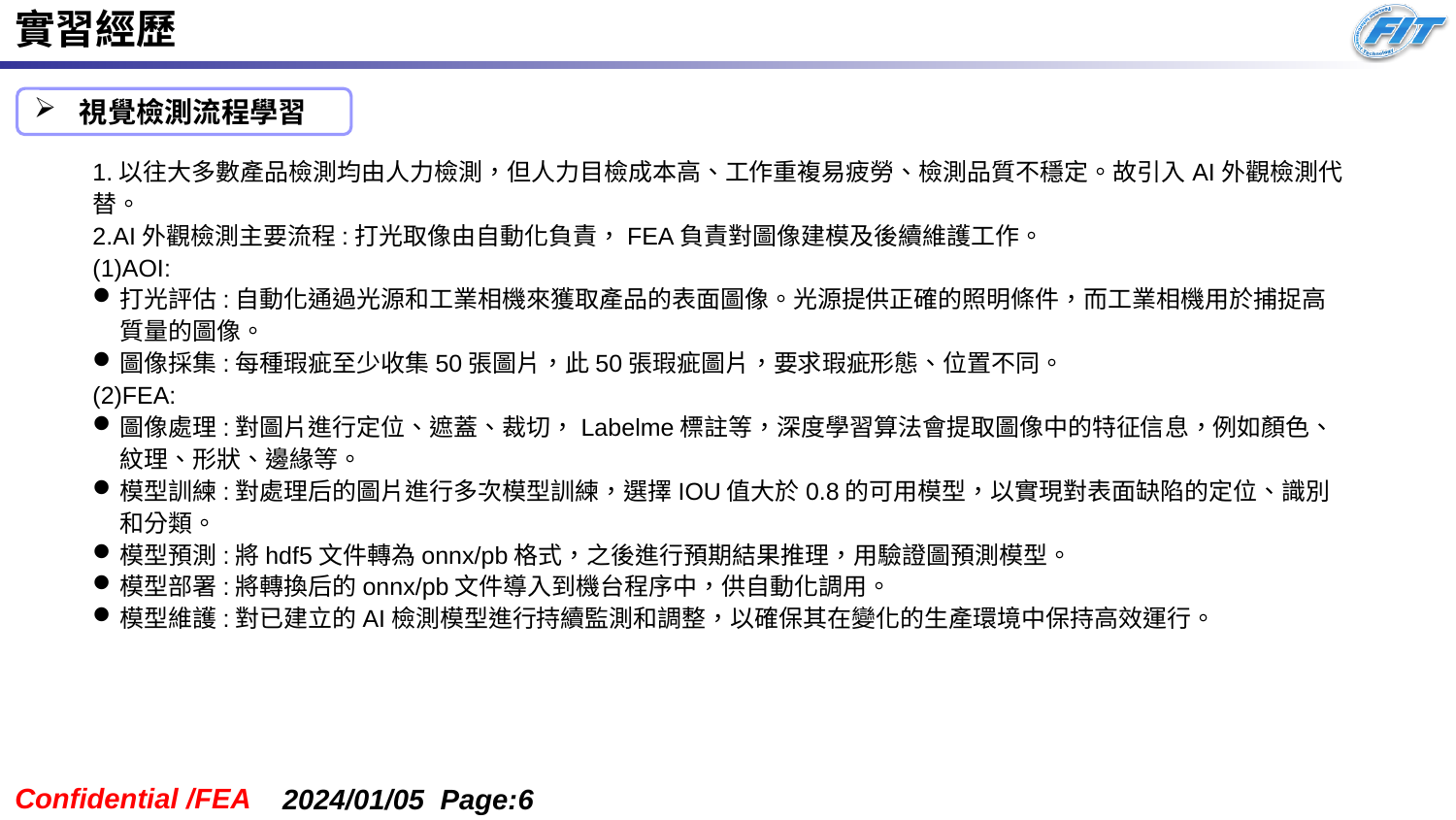

實習經歷

視覺檢測流程學習
1.以往大多數產品檢測均由人力檢測，但人力目檢成本高、工作重複易疲勞、檢測品質不穩定。故引入AI外觀檢測代替。
2.AI外觀檢測主要流程:打光取像由自動化負責，FEA負責對圖像建模及後續維護工作。
(1)AOI:
打光評估:自動化通過光源和工業相機來獲取產品的表面圖像。光源提供正確的照明條件，而工業相機用於捕捉高質量的圖像。
圖像採集:每種瑕疵至少收集50張圖片，此50張瑕疵圖片，要求瑕疵形態、位置不同。
(2)FEA:
圖像處理:對圖片進行定位、遮蓋、裁切，Labelme標註等，深度學習算法會提取圖像中的特征信息，例如顏色、紋理、形狀、邊緣等。
模型訓練:對處理后的圖片進行多次模型訓練，選擇IOU值大於0.8的可用模型，以實現對表面缺陷的定位、識別和分類。
模型預測:將hdf5文件轉為onnx/pb格式，之後進行預期結果推理，用驗證圖預測模型。
模型部署:將轉換后的onnx/pb文件導入到機台程序中，供自動化調用。
模型維護:對已建立的AI檢測模型進行持續監測和調整，以確保其在變化的生產環境中保持高效運行。